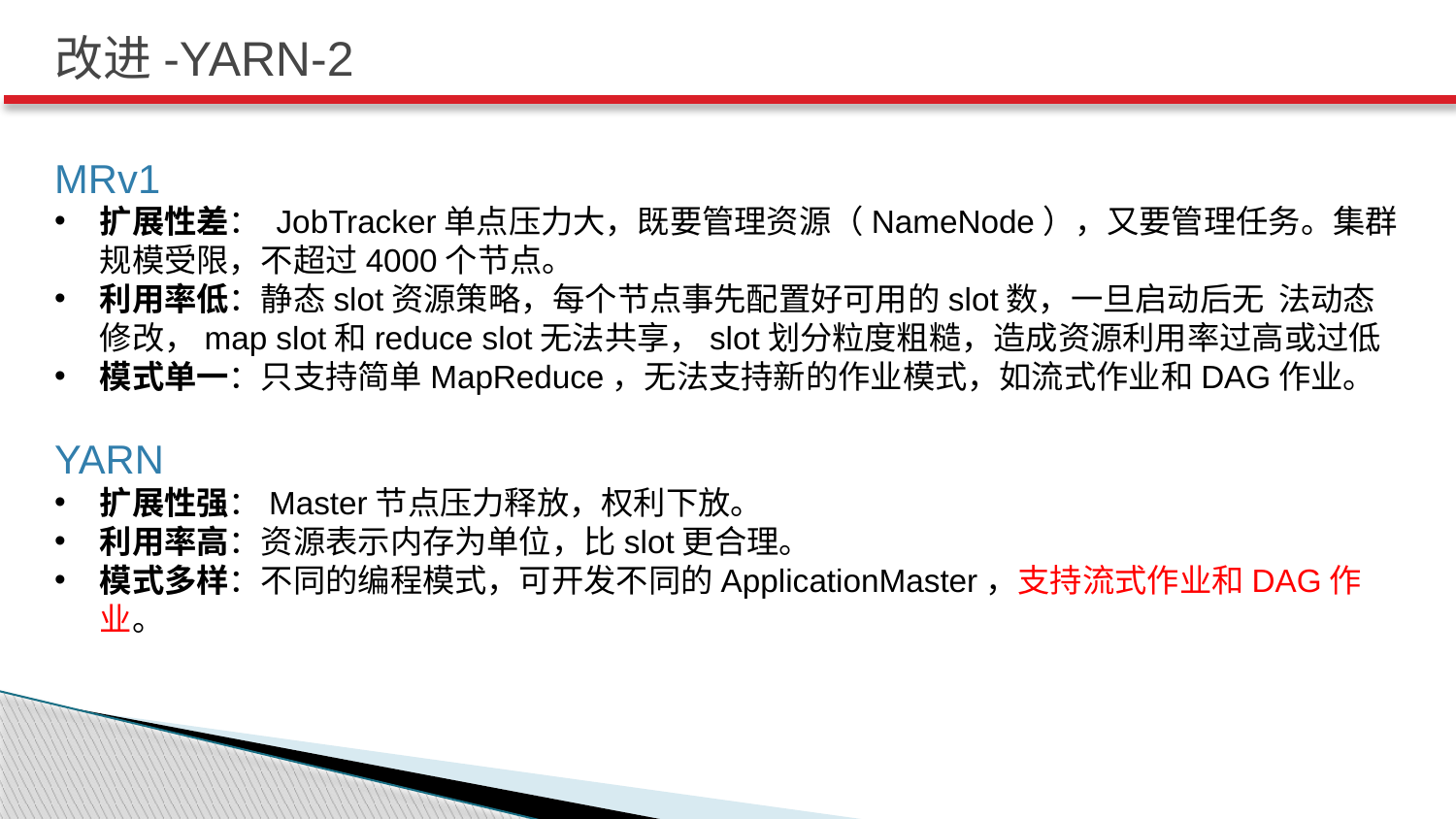

# 改进-YARN-2
MRv1
扩展性差： JobTracker单点压力大，既要管理资源（NameNode），又要管理任务。集群规模受限，不超过4000个节点。
利用率低：静态slot资源策略，每个节点事先配置好可用的slot数，一旦启动后无  法动态修改，map slot和reduce slot无法共享，slot划分粒度粗糙，造成资源利用率过高或过低
模式单一：只支持简单MapReduce，无法支持新的作业模式，如流式作业和DAG作业。

YARN
扩展性强：Master节点压力释放，权利下放。
利用率高：资源表示内存为单位，比slot更合理。
模式多样：不同的编程模式，可开发不同的ApplicationMaster，支持流式作业和DAG作业。